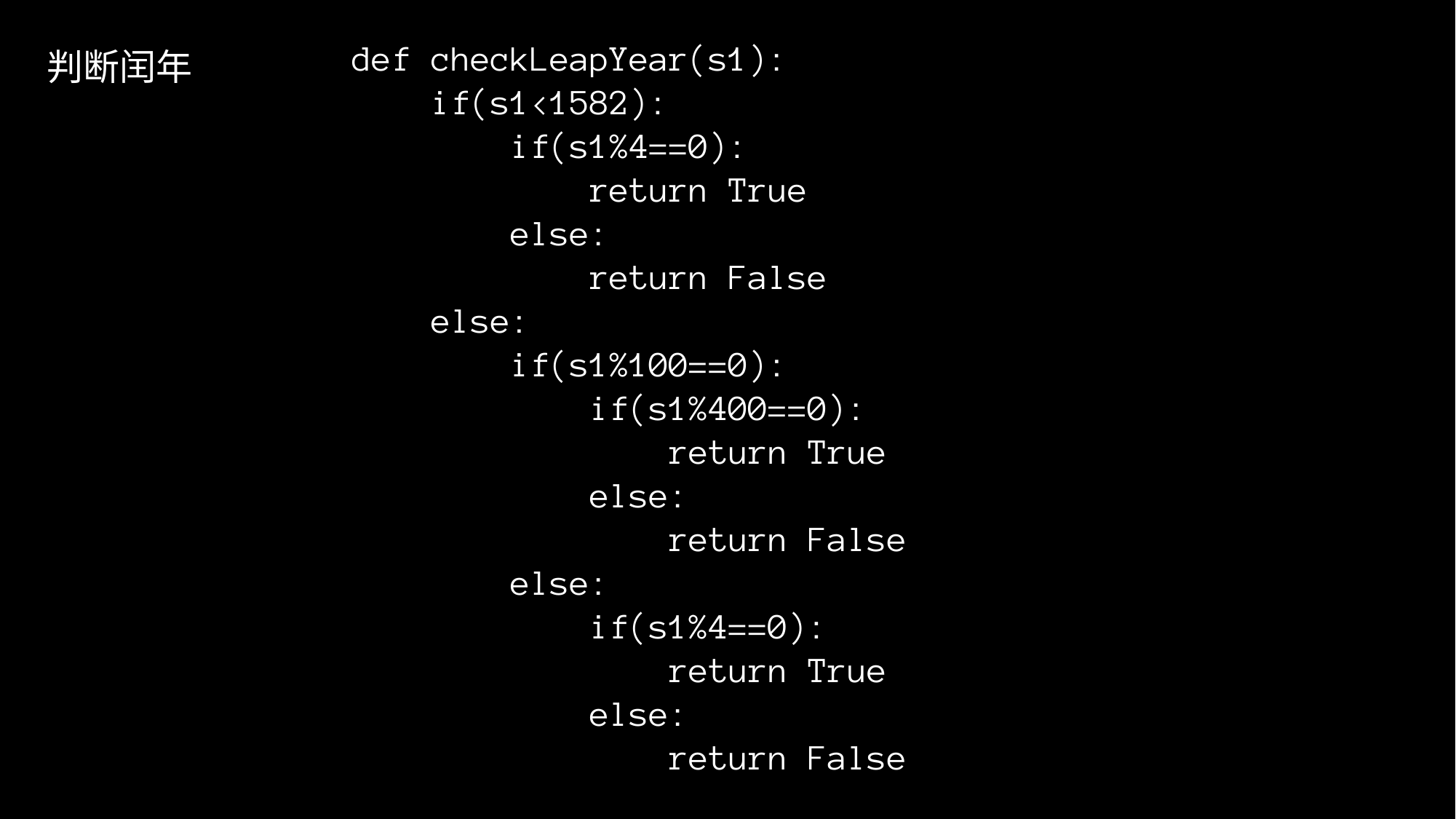

判断闰年
def checkLeapYear(s1):
    if(s1<1582):
        if(s1%4==0):
            return True
        else:
            return False
    else:
        if(s1%100==0):
            if(s1%400==0):
                return True
            else:
                return False
        else:
            if(s1%4==0):
                return True
            else:
                return False